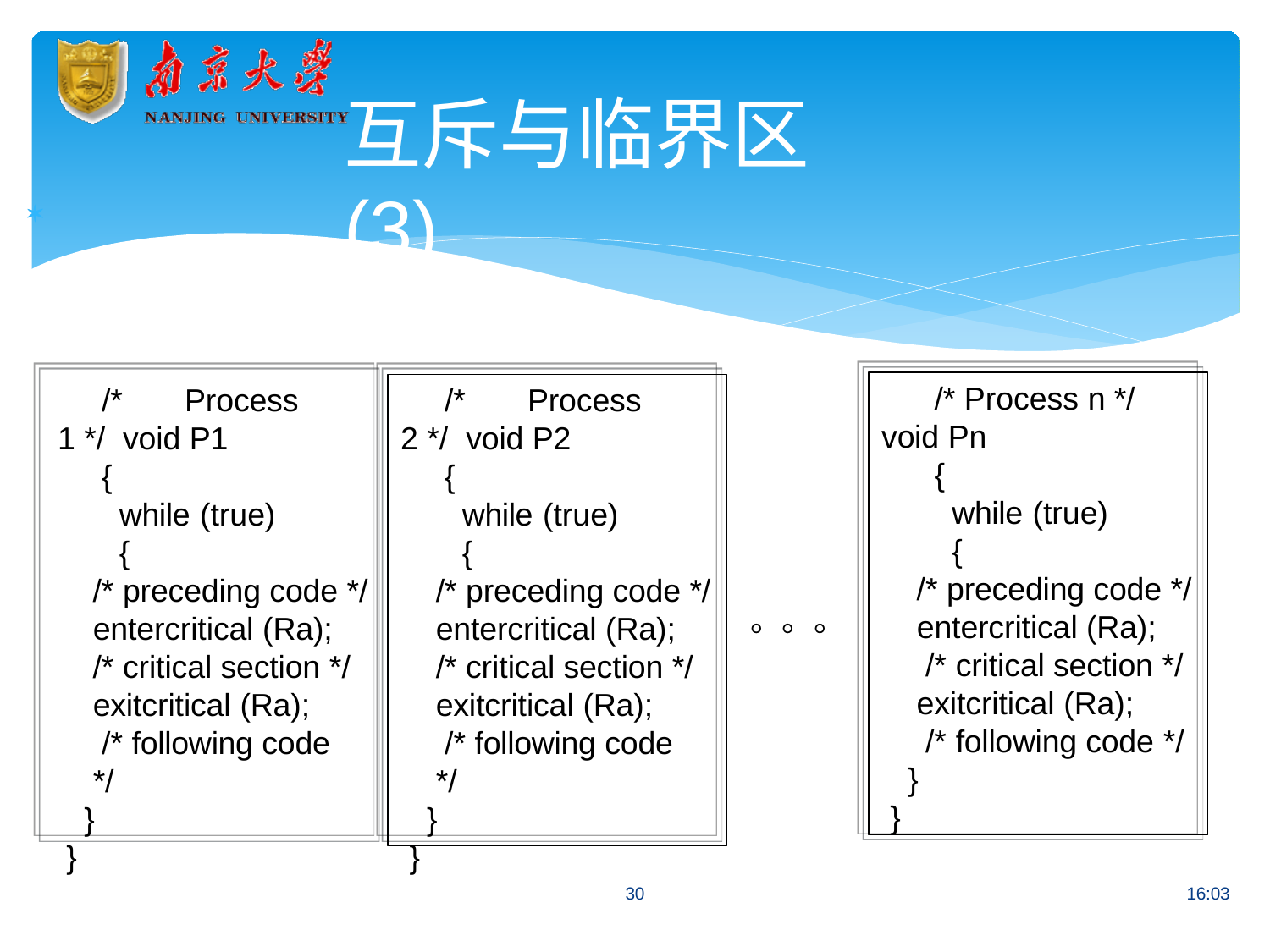

# 互斥与临界区(3)
∗

/* Process n */  void Pn
{
while (true)
{
/* preceding code */  entercritical (Ra);
/* critical section */
exitcritical (Ra);
/* following code */
}
}

/*	Process 1 */  void P1
{
while (true)
{
/* preceding code */  entercritical (Ra);
/* critical section */  exitcritical (Ra);
/* following code */
}
}
/*	Process 2 */  void P2
{
while (true)
{
/* preceding code */  entercritical (Ra);
/* critical section */  exitcritical (Ra);
/* following code */
}
}
。。。
30
16:03